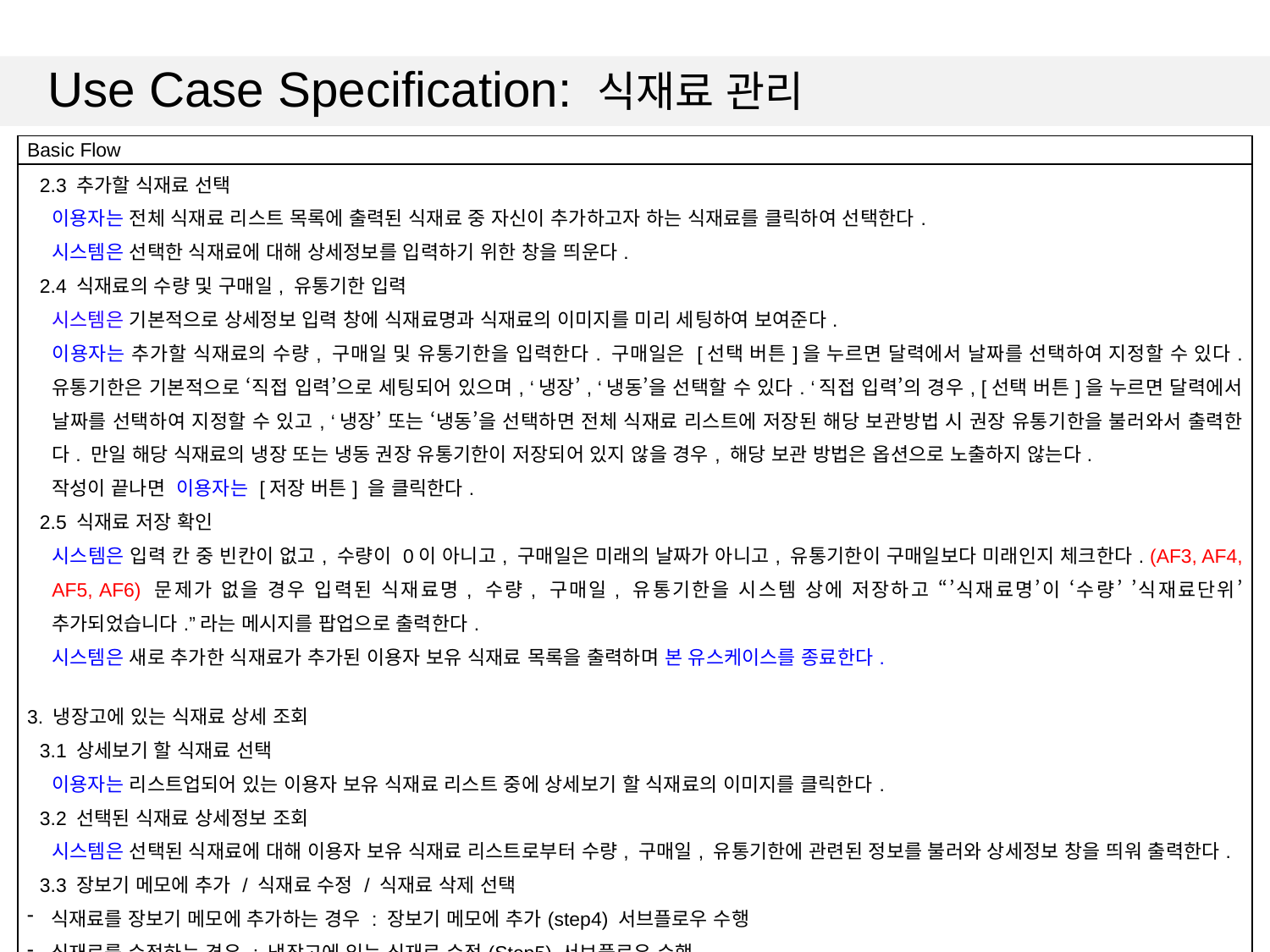

# Use Case Specification: 식재료 관리
| Basic Flow |
| --- |
| 2.3 추가할 식재료 선택 이용자는 전체 식재료 리스트 목록에 출력된 식재료 중 자신이 추가하고자 하는 식재료를 클릭하여 선택한다. 시스템은 선택한 식재료에 대해 상세정보를 입력하기 위한 창을 띄운다. 2.4 식재료의 수량 및 구매일, 유통기한 입력 시스템은 기본적으로 상세정보 입력 창에 식재료명과 식재료의 이미지를 미리 세팅하여 보여준다. 이용자는 추가할 식재료의 수량, 구매일 및 유통기한을 입력한다. 구매일은 [선택 버튼]을 누르면 달력에서 날짜를 선택하여 지정할 수 있다. 유통기한은 기본적으로 ‘직접 입력’으로 세팅되어 있으며, ‘냉장’, ‘냉동’을 선택할 수 있다. ‘직접 입력’의 경우, [선택 버튼]을 누르면 달력에서 날짜를 선택하여 지정할 수 있고, ‘냉장’ 또는 ‘냉동’을 선택하면 전체 식재료 리스트에 저장된 해당 보관방법 시 권장 유통기한을 불러와서 출력한다. 만일 해당 식재료의 냉장 또는 냉동 권장 유통기한이 저장되어 있지 않을 경우, 해당 보관 방법은 옵션으로 노출하지 않는다. 작성이 끝나면 이용자는 [저장 버튼] 을 클릭한다. 2.5 식재료 저장 확인 시스템은 입력 칸 중 빈칸이 없고, 수량이 0이 아니고, 구매일은 미래의 날짜가 아니고, 유통기한이 구매일보다 미래인지 체크한다. (AF3, AF4, AF5, AF6) 문제가 없을 경우 입력된 식재료명, 수량, 구매일, 유통기한을 시스템 상에 저장하고 “’식재료명’이 ‘수량’ ’식재료단위’ 추가되었습니다.”라는 메시지를 팝업으로 출력한다. 시스템은 새로 추가한 식재료가 추가된 이용자 보유 식재료 목록을 출력하며 본 유스케이스를 종료한다. 3. 냉장고에 있는 식재료 상세 조회 3.1 상세보기 할 식재료 선택 이용자는 리스트업되어 있는 이용자 보유 식재료 리스트 중에 상세보기 할 식재료의 이미지를 클릭한다. 3.2 선택된 식재료 상세정보 조회 시스템은 선택된 식재료에 대해 이용자 보유 식재료 리스트로부터 수량, 구매일, 유통기한에 관련된 정보를 불러와 상세정보 창을 띄워 출력한다. 3.3 장보기 메모에 추가 / 식재료 수정 / 식재료 삭제 선택 식재료를 장보기 메모에 추가하는 경우 : 장보기 메모에 추가(step4) 서브플로우 수행 식재료를 수정하는 경우 : 냉장고에 있는 식재료 수정(Step5) 서브플로우 수행 식재료를 삭제하는 경우 : 냉장고에 있는 식재료 삭제(Step6) 서브플로우 수행 위의 세 서브플로우를 수행하지 않을 경우, 개별 식재료를 상세 조회하는 화면에서 본 유스케이스를 종료한다. |